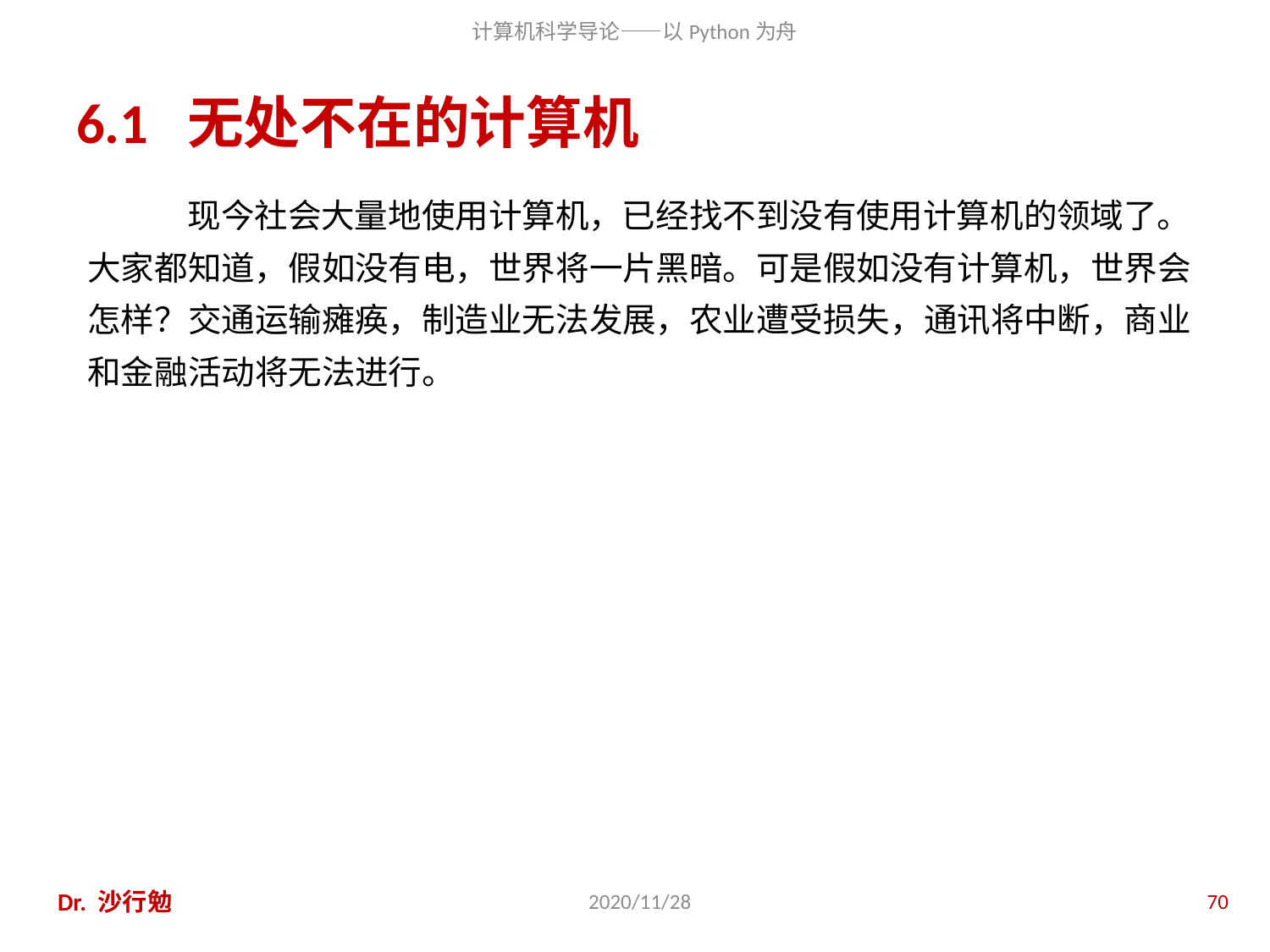

# 6.1  无处不在的计算机
现今社会大量地使用计算机，已经找不到没有使用计算机的领域了。大家都知道，假如没有电，世界将一片黑暗。可是假如没有计算机，世界会怎样？交通运输瘫痪，制造业无法发展，农业遭受损失，通讯将中断，商业和金融活动将无法进行。
Dr. 沙行勉
2020/11/28
70